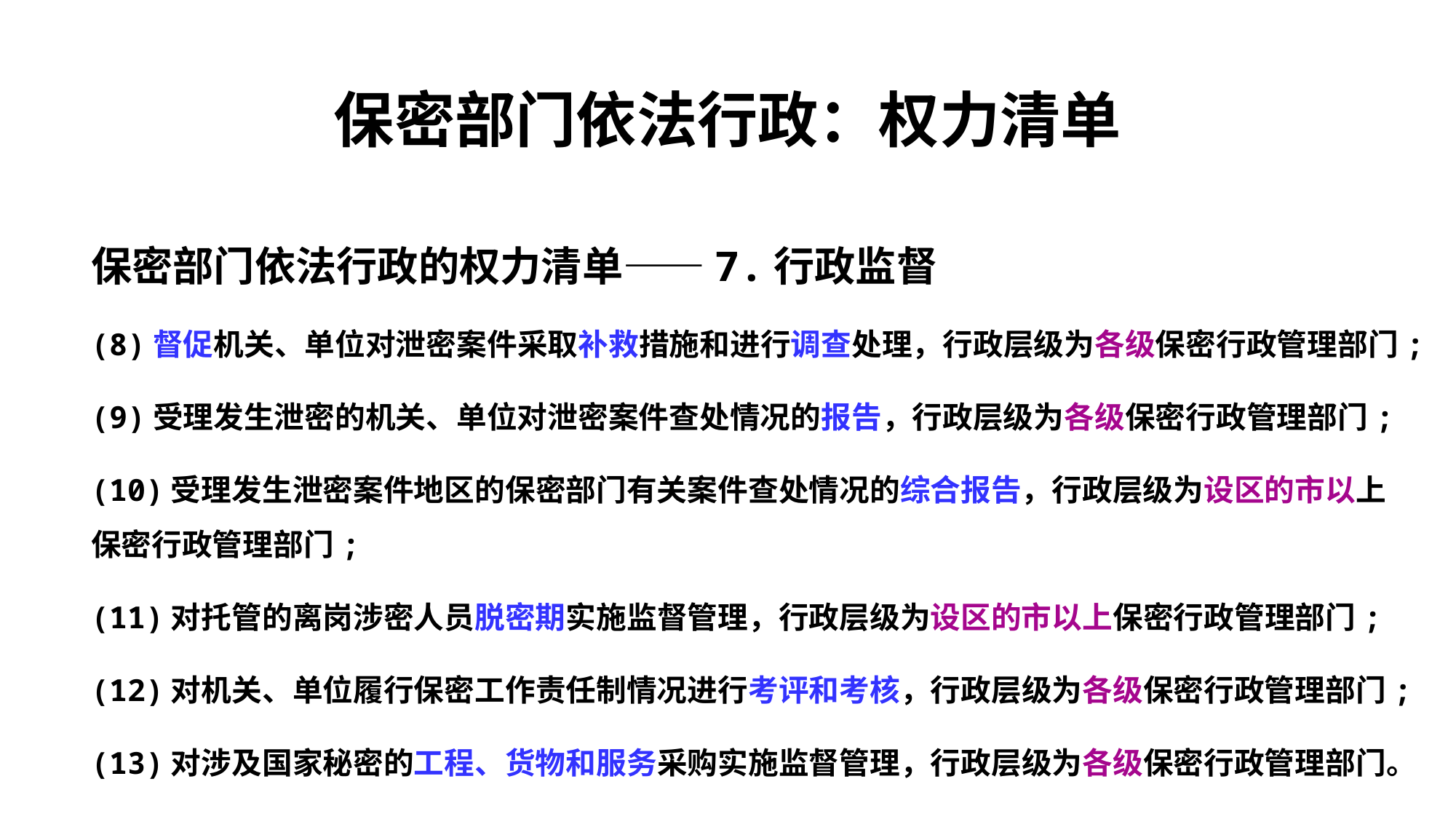

# 保密部门依法行政：权力清单
保密部门依法行政的权力清单——7.行政监督
(8)督促机关、单位对泄密案件采取补救措施和进行调查处理，行政层级为各级保密行政管理部门;
(9)受理发生泄密的机关、单位对泄密案件查处情况的报告，行政层级为各级保密行政管理部门;
(10)受理发生泄密案件地区的保密部门有关案件查处情况的综合报告，行政层级为设区的市以上保密行政管理部门;
(11)对托管的离岗涉密人员脱密期实施监督管理，行政层级为设区的市以上保密行政管理部门;
(12)对机关、单位履行保密工作责任制情况进行考评和考核，行政层级为各级保密行政管理部门;
(13)对涉及国家秘密的工程、货物和服务采购实施监督管理，行政层级为各级保密行政管理部门。